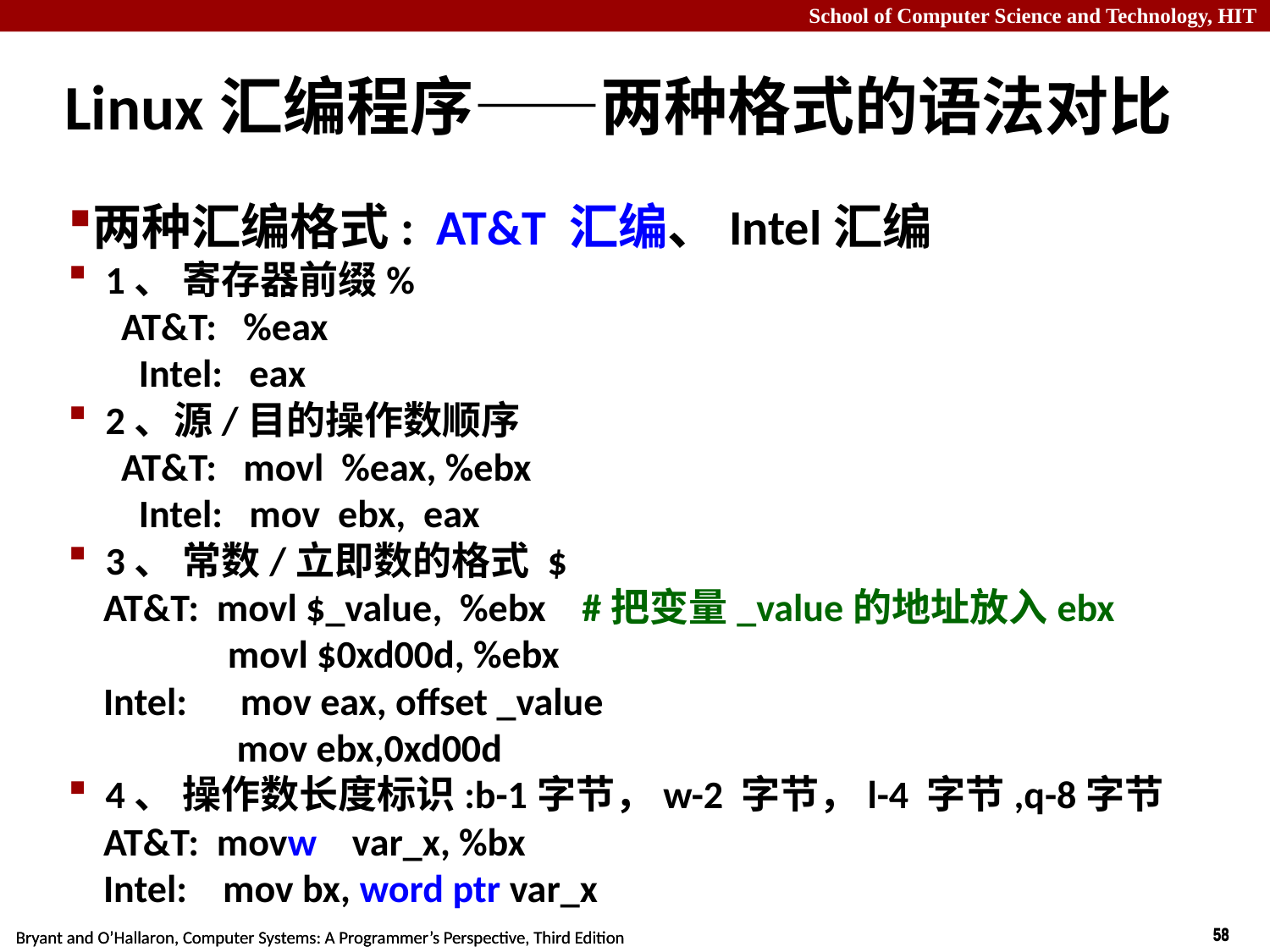

# Linux汇编程序——两种格式的语法对比
两种汇编格式:  AT&T 汇编、Intel汇编
  1、 寄存器前缀%
      AT&T:   %eax
        Intel:   eax
  2、源/目的操作数顺序
      AT&T:   movl  %eax, %ebx
        Intel:   mov  ebx,  eax
  3、 常数/立即数的格式 $
    AT&T:  movl $_value,  %ebx    #把变量_value的地址放入ebx
                  movl $0xd00d, %ebx
    Intel:      mov eax, offset _value
                   mov ebx,0xd00d
  4、 操作数长度标识:b-1字节，w-2 字节，l-4 字节,q-8字节
    AT&T:  movw    var_x, %bx
    Intel:    mov bx, word ptr var_x